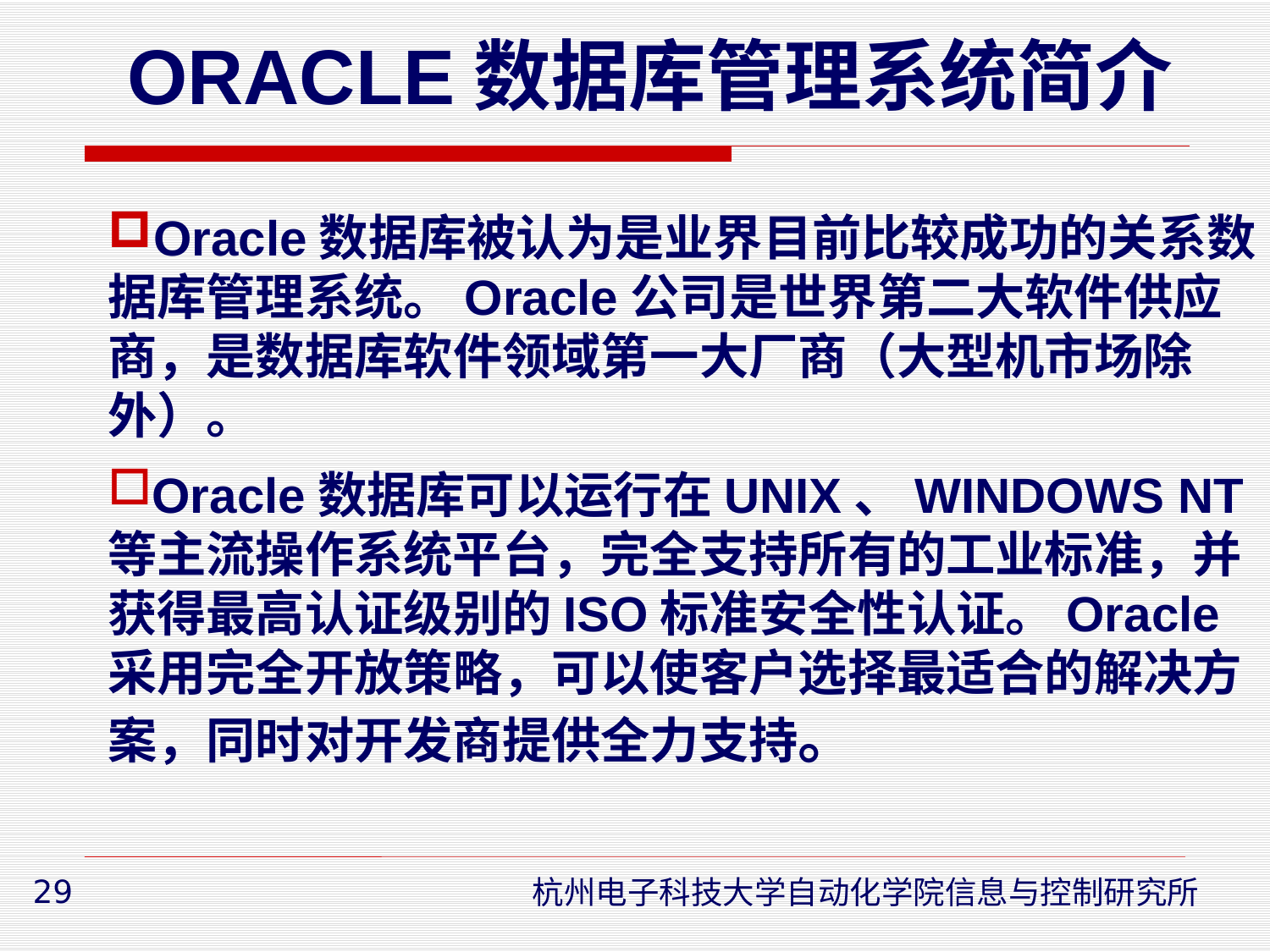

# ORACLE数据库管理系统简介
Oracle数据库被认为是业界目前比较成功的关系数据库管理系统。Oracle公司是世界第二大软件供应商，是数据库软件领域第一大厂商（大型机市场除外）。
Oracle数据库可以运行在UNIX、WINDOWS NT等主流操作系统平台，完全支持所有的工业标准，并获得最高认证级别的ISO标准安全性认证。Oracle采用完全开放策略，可以使客户选择最适合的解决方案，同时对开发商提供全力支持。